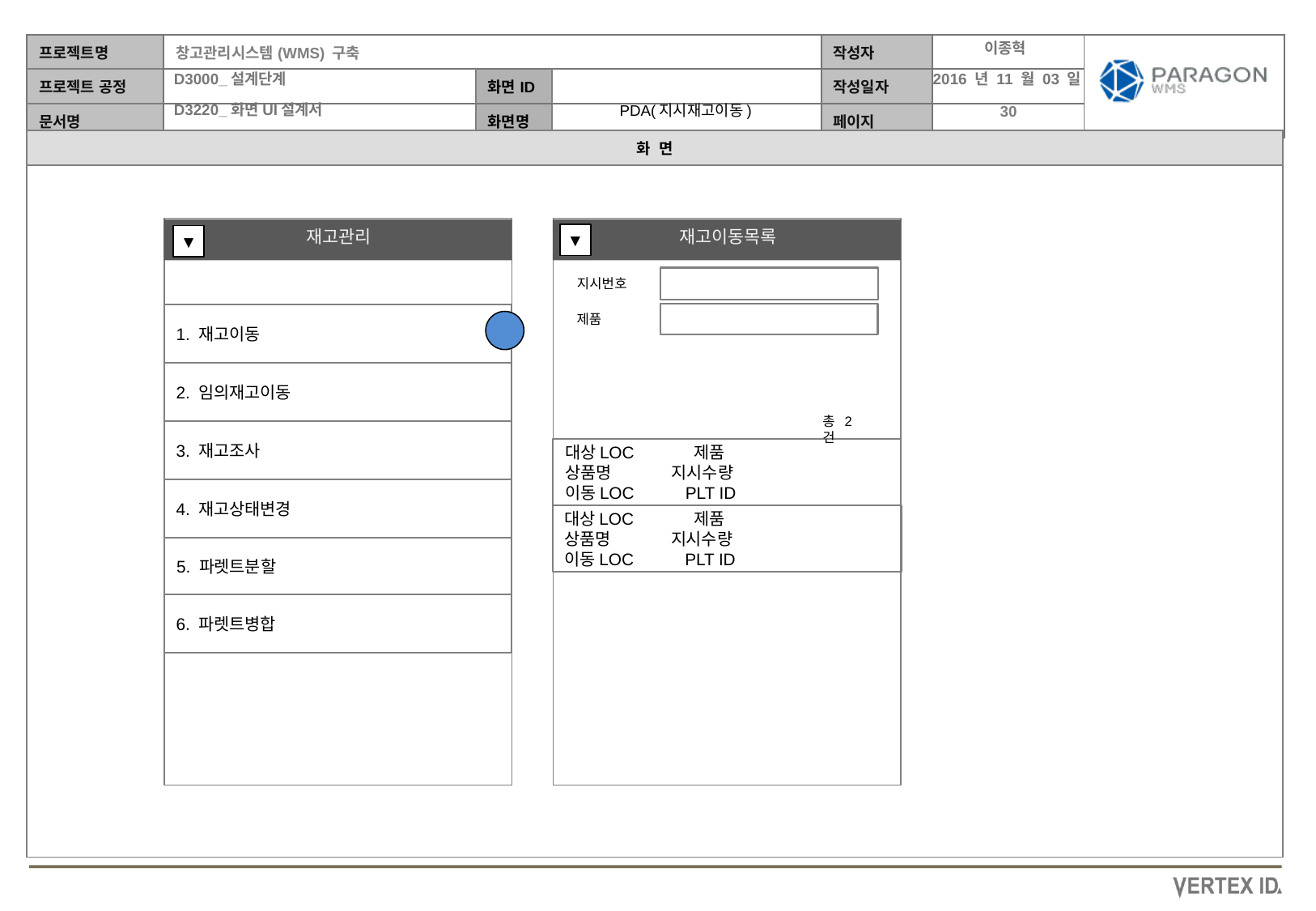

이종혁
2016 년 11 월 03 일
PDA(지시재고이동)

재고관리
재고이동목록
▼
▼

지시번호

1. 재고이동
제품

2. 임의재고이동
총2건
3. 재고조사
대상LOC            제품
상품명             지시수량
이동LOC           PLT ID
4. 재고상태변경
대상LOC            제품
상품명             지시수량
이동LOC           PLT ID
5. 파렛트분할
6. 파렛트병합